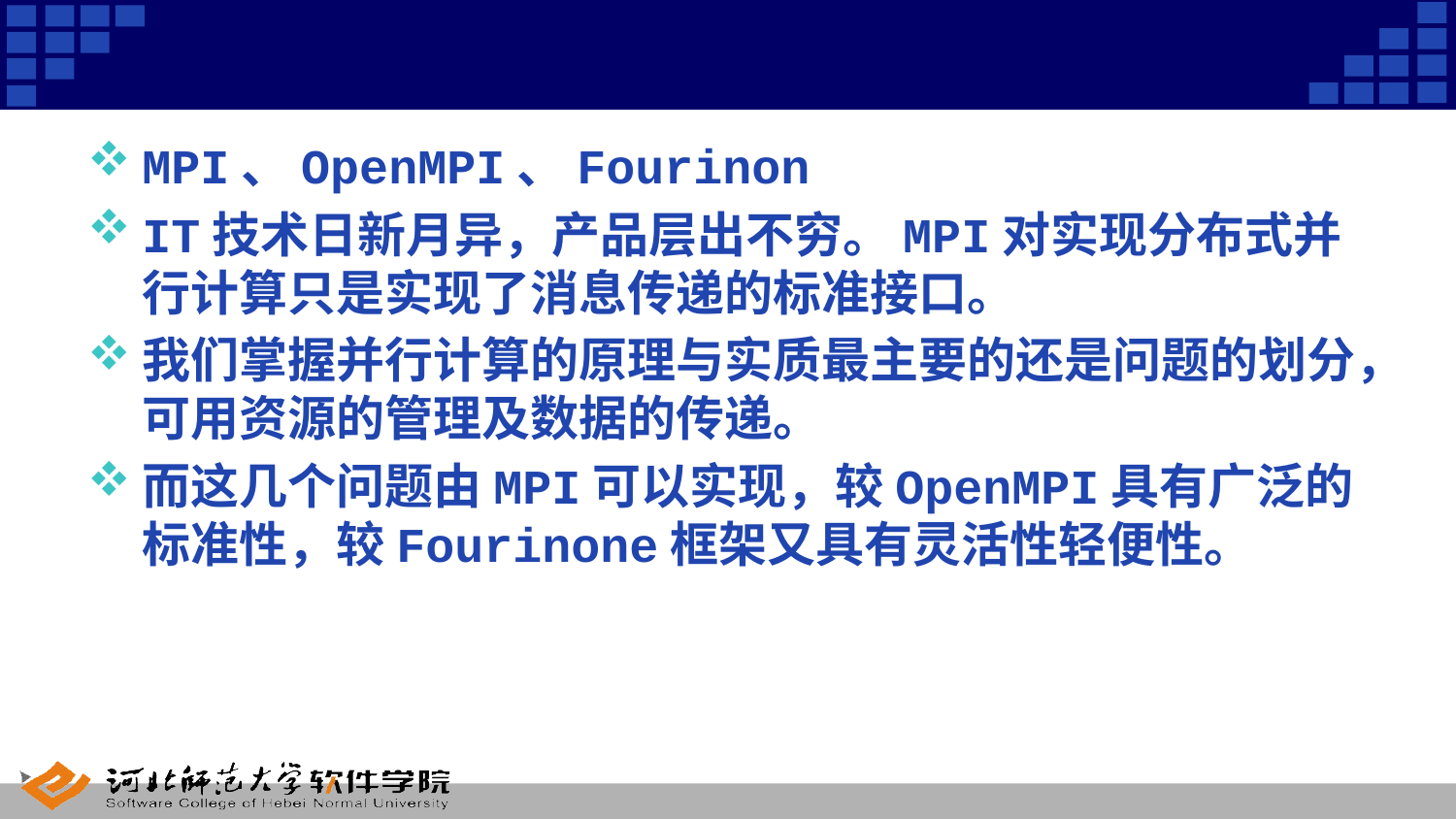

#
MPI、OpenMPI、Fourinon
IT技术日新月异，产品层出不穷。MPI对实现分布式并行计算只是实现了消息传递的标准接口。
我们掌握并行计算的原理与实质最主要的还是问题的划分，可用资源的管理及数据的传递。
而这几个问题由MPI可以实现，较OpenMPI具有广泛的标准性，较Fourinone框架又具有灵活性轻便性。